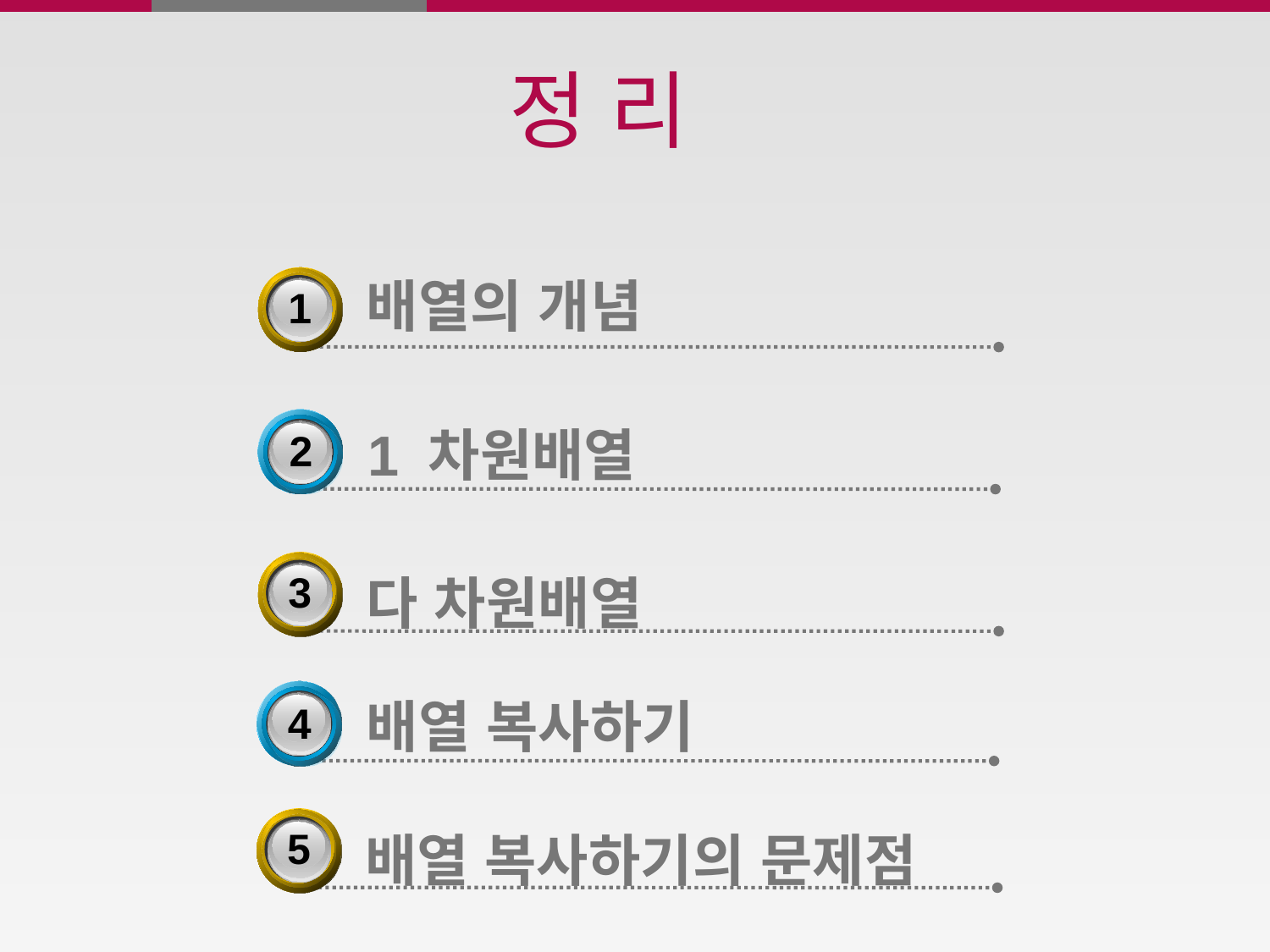

# 정 리
배열의 개념

3

1

2
1 차원배열

3

3
다 차원배열

4
배열 복사하기

3

5
배열 복사하기의 문제점